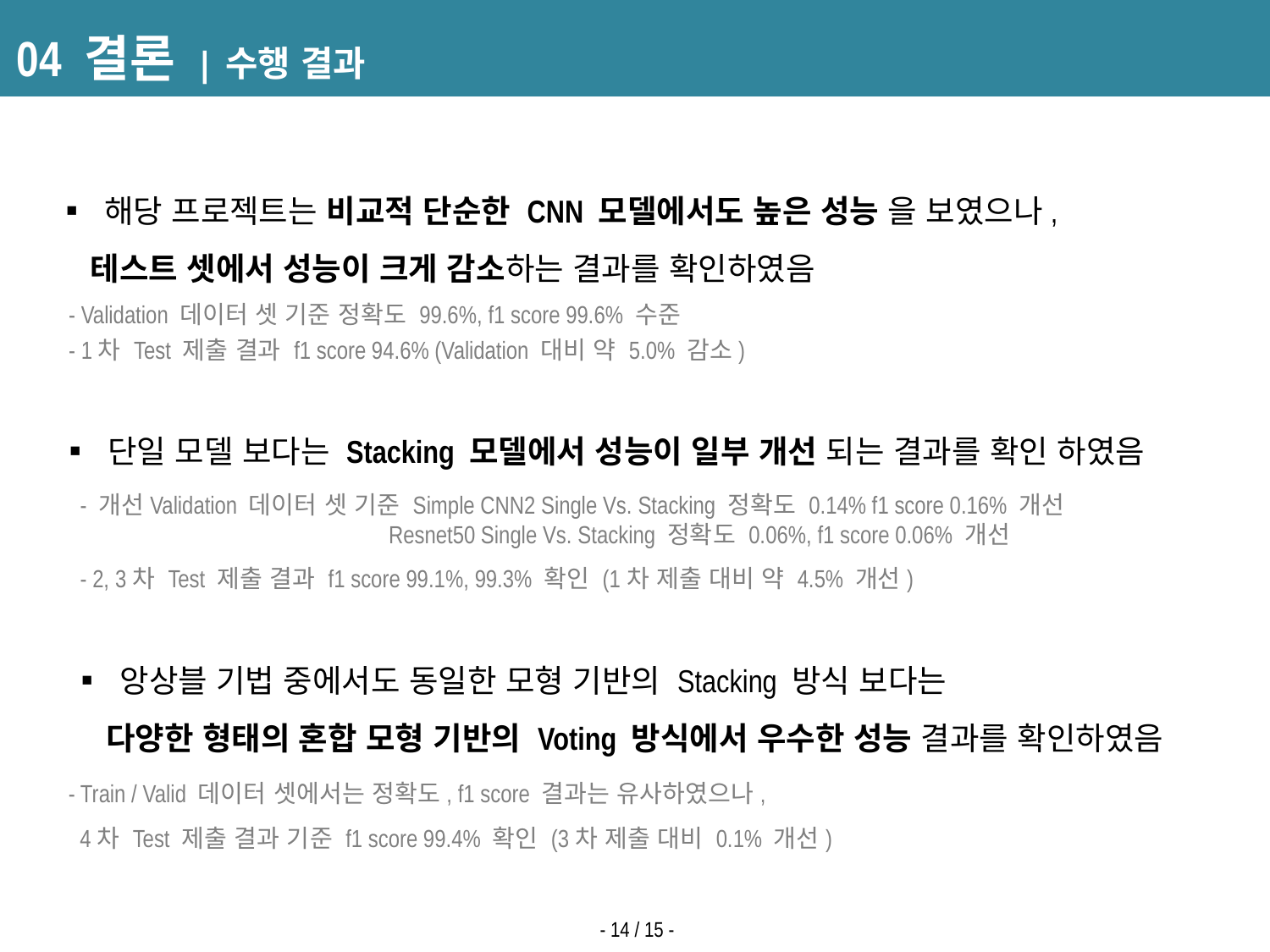

# 04 결론 | 수행 결과
▪ 해당 프로젝트는 비교적 단순한 CNN 모델에서도 높은 성능 을 보였으나,
   테스트 셋에서 성능이 크게 감소하는 결과를 확인하였음
- Validation 데이터 셋 기준 정확도 99.6%, f1 score 99.6% 수준
- 1차 Test 제출 결과 f1 score 94.6% (Validation 대비 약 5.0% 감소)
▪ 단일 모델 보다는 Stacking 모델에서 성능이 일부 개선 되는 결과를 확인 하였음
 - 개선Validation 데이터 셋 기준 Simple CNN2 Single Vs. Stacking 정확도 0.14% f1 score 0.16% 개선
                                                       Resnet50 Single Vs. Stacking 정확도 0.06%, f1 score 0.06% 개선
 - 2, 3차 Test 제출 결과 f1 score 99.1%, 99.3% 확인 (1차 제출 대비 약 4.5% 개선)
▪ 앙상블 기법 중에서도 동일한 모형 기반의 Stacking 방식 보다는
   다양한 형태의 혼합 모형 기반의 Voting 방식에서 우수한 성능 결과를 확인하였음
 - Train / Valid 데이터 셋에서는 정확도, f1 score 결과는 유사하였으나,
   4차 Test 제출 결과 기준 f1 score 99.4% 확인 (3차 제출 대비 0.1% 개선)
- 14 / 15 -